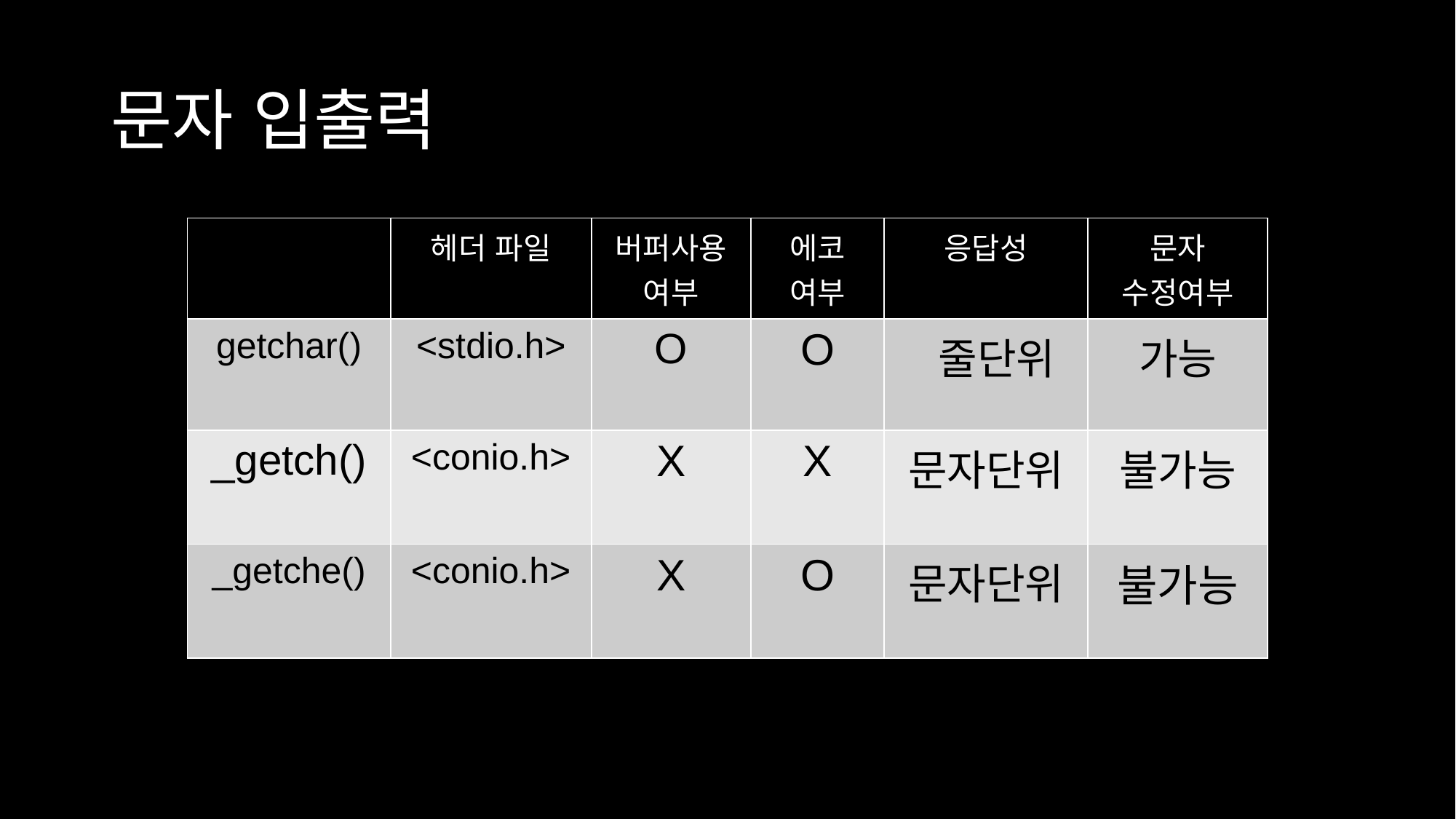

# 문자 입출력

|  | 헤더 파일 | 버퍼사용 여부 | 에코 여부 | 응답성 | 문자 수정여부 |
| --- | --- | --- | --- | --- | --- |
| getchar() | <stdio.h> | O | O | 줄단위 | 가능 |
| \_getch() | <conio.h> | X | X | 문자단위 | 불가능 |
| \_getche() | <conio.h> | X | O | 문자단위 | 불가능 |